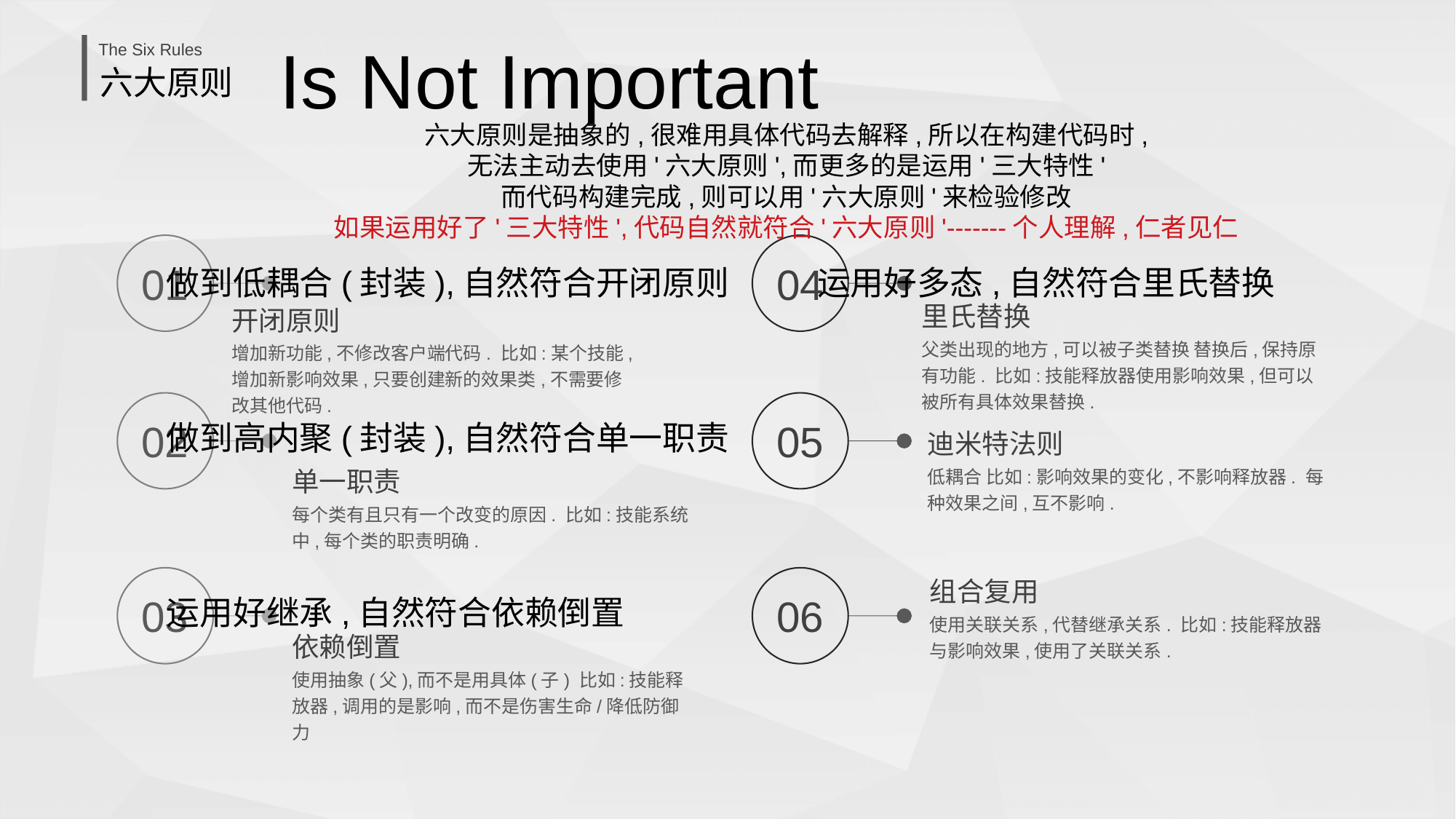

The Six Rules
Is Not Important
六大原则
六大原则是抽象的,很难用具体代码去解释,所以在构建代码时,
无法主动去使用'六大原则',而更多的是运用'三大特性'
而代码构建完成,则可以用'六大原则'来检验修改
如果运用好了'三大特性',代码自然就符合'六大原则'-------个人理解,仁者见仁
01
04
做到低耦合(封装),自然符合开闭原则
运用好多态,自然符合里氏替换

里氏替换
父类出现的地方,可以被子类替换 替换后,保持原有功能. 比如:技能释放器使用影响效果,但可以被所有具体效果替换.
开闭原则
增加新功能,不修改客户端代码. 比如:某个技能,增加新影响效果,只要创建新的效果类,不需要修改其他代码.
02
05
做到高内聚(封装),自然符合单一职责
迪米特法则
低耦合 比如:影响效果的变化,不影响释放器. 每种效果之间,互不影响.

单一职责
每个类有且只有一个改变的原因. 比如:技能系统中,每个类的职责明确.
03
06
组合复用
使用关联关系,代替继承关系. 比如:技能释放器与影响效果,使用了关联关系.
运用好继承,自然符合依赖倒置

依赖倒置
使用抽象(父),而不是用具体(子) 比如:技能释放器,调用的是影响,而不是伤害生命/降低防御力